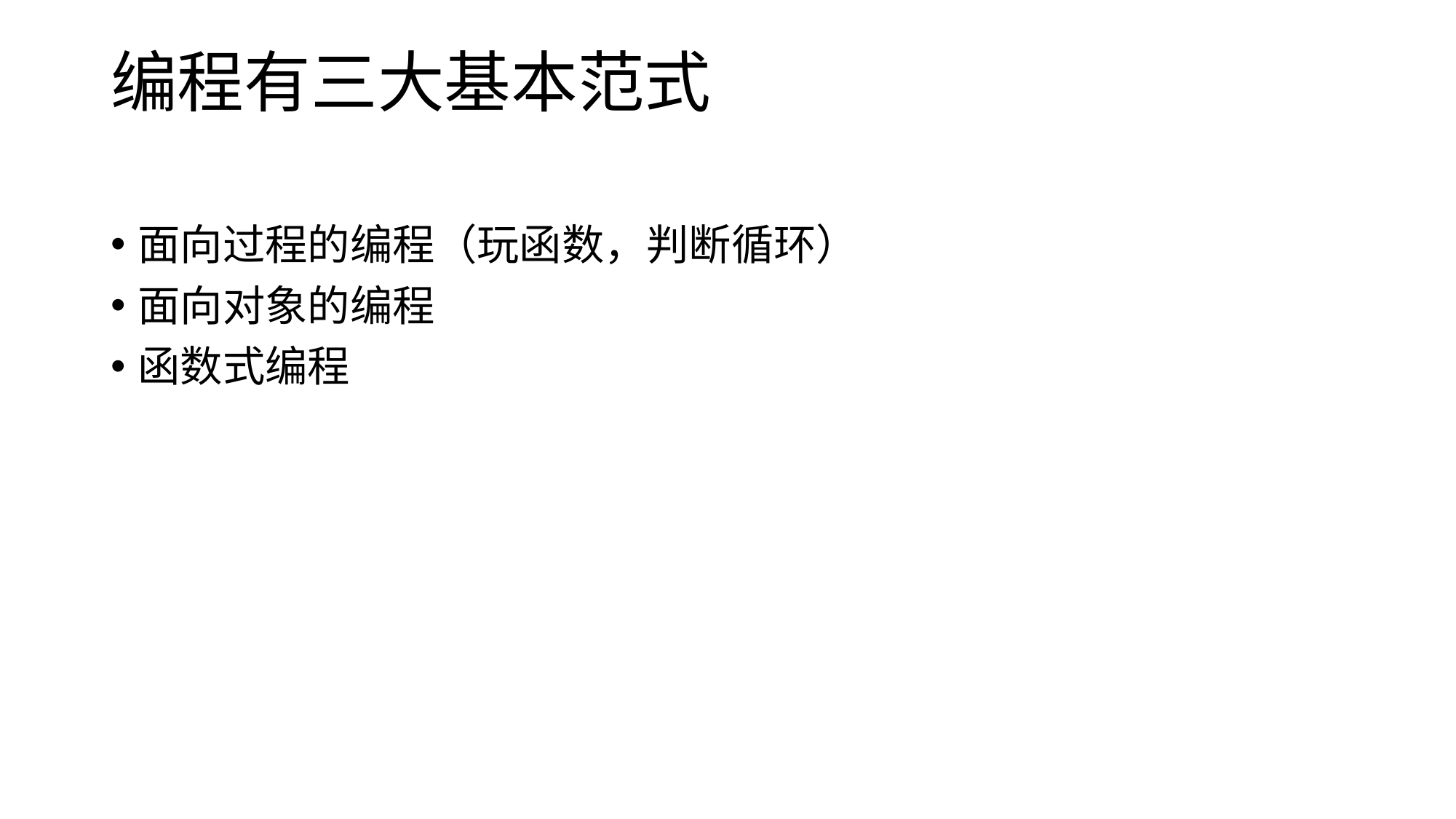

# 编程有三大基本范式
面向过程的编程（玩函数，判断循环）
面向对象的编程
函数式编程